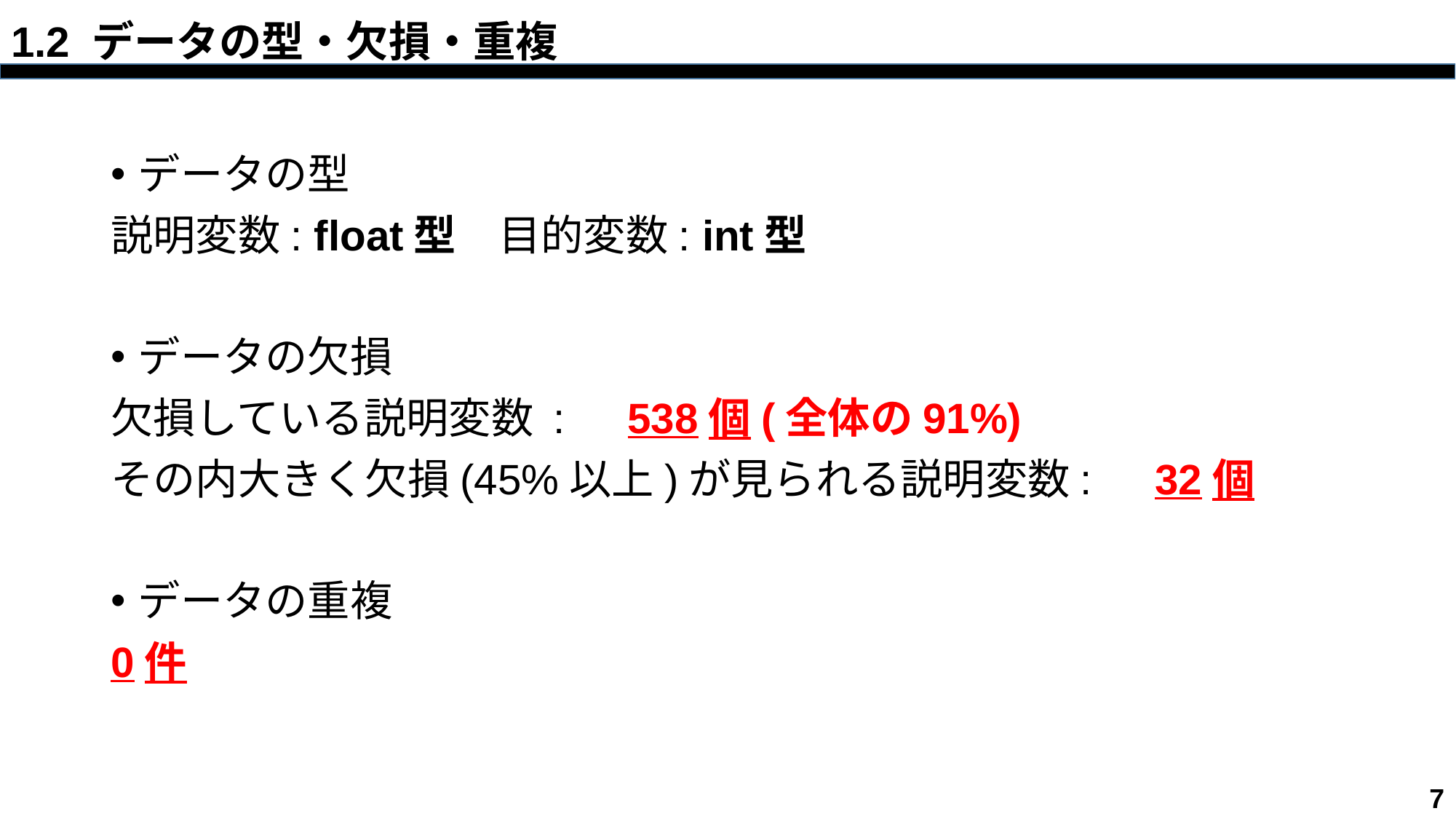

# 1.2 データの型・欠損・重複
データの型
説明変数: float型　目的変数: int型

データの欠損
欠損している説明変数 :　538個(全体の91%)
その内大きく欠損(45%以上)が見られる説明変数:　32個

データの重複
0件

7